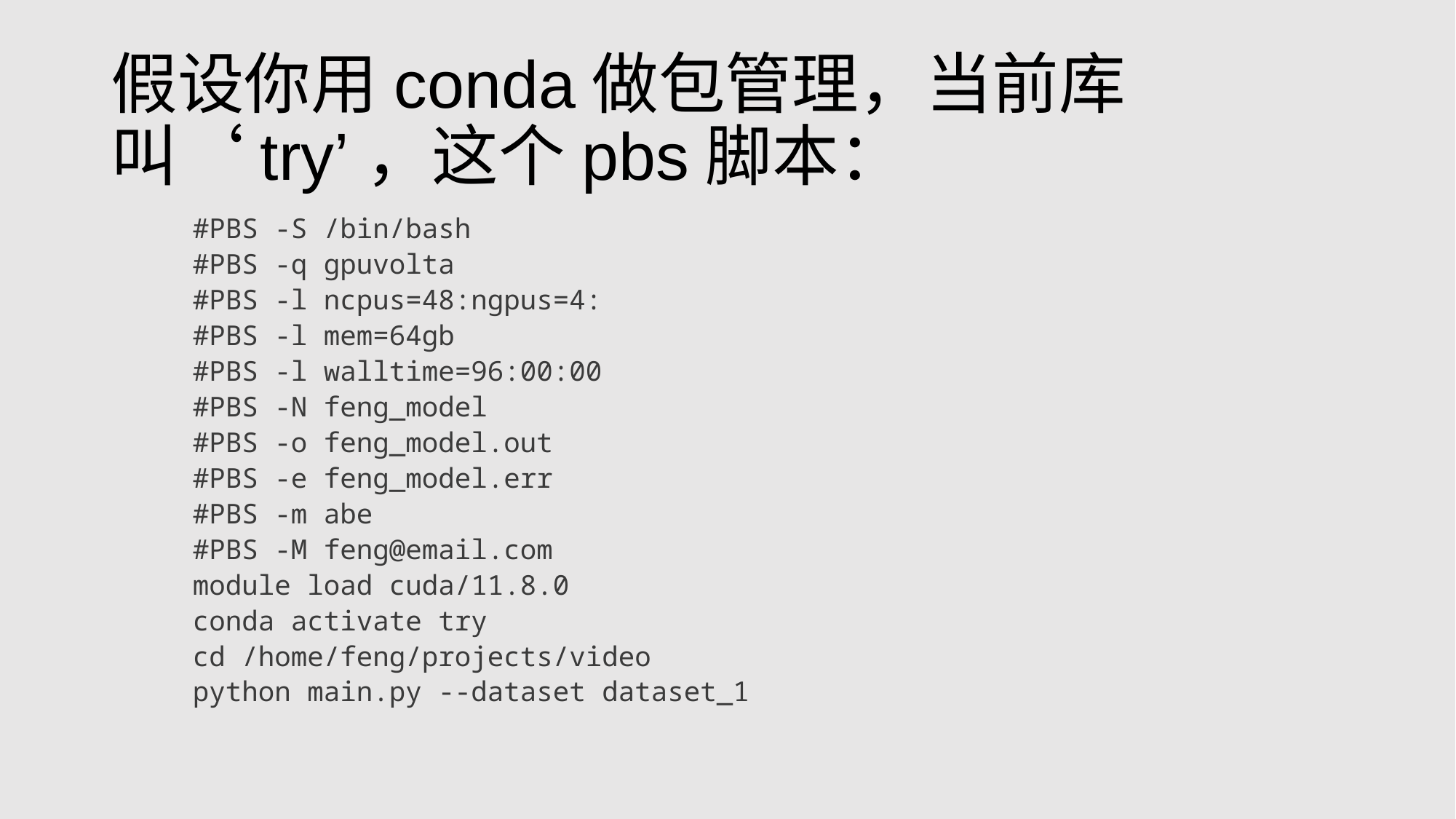

# 假设你用conda做包管理，当前库叫‘try’，这个pbs脚本：
#PBS -S /bin/bash
#PBS -q gpuvolta
#PBS -l ncpus=48:ngpus=4:
#PBS -l mem=64gb
#PBS -l walltime=96:00:00
#PBS -N feng_model
#PBS -o feng_model.out
#PBS -e feng_model.err
#PBS -m abe
#PBS -M feng@email.com
module load cuda/11.8.0
conda activate try
cd /home/feng/projects/video
python main.py --dataset dataset_1